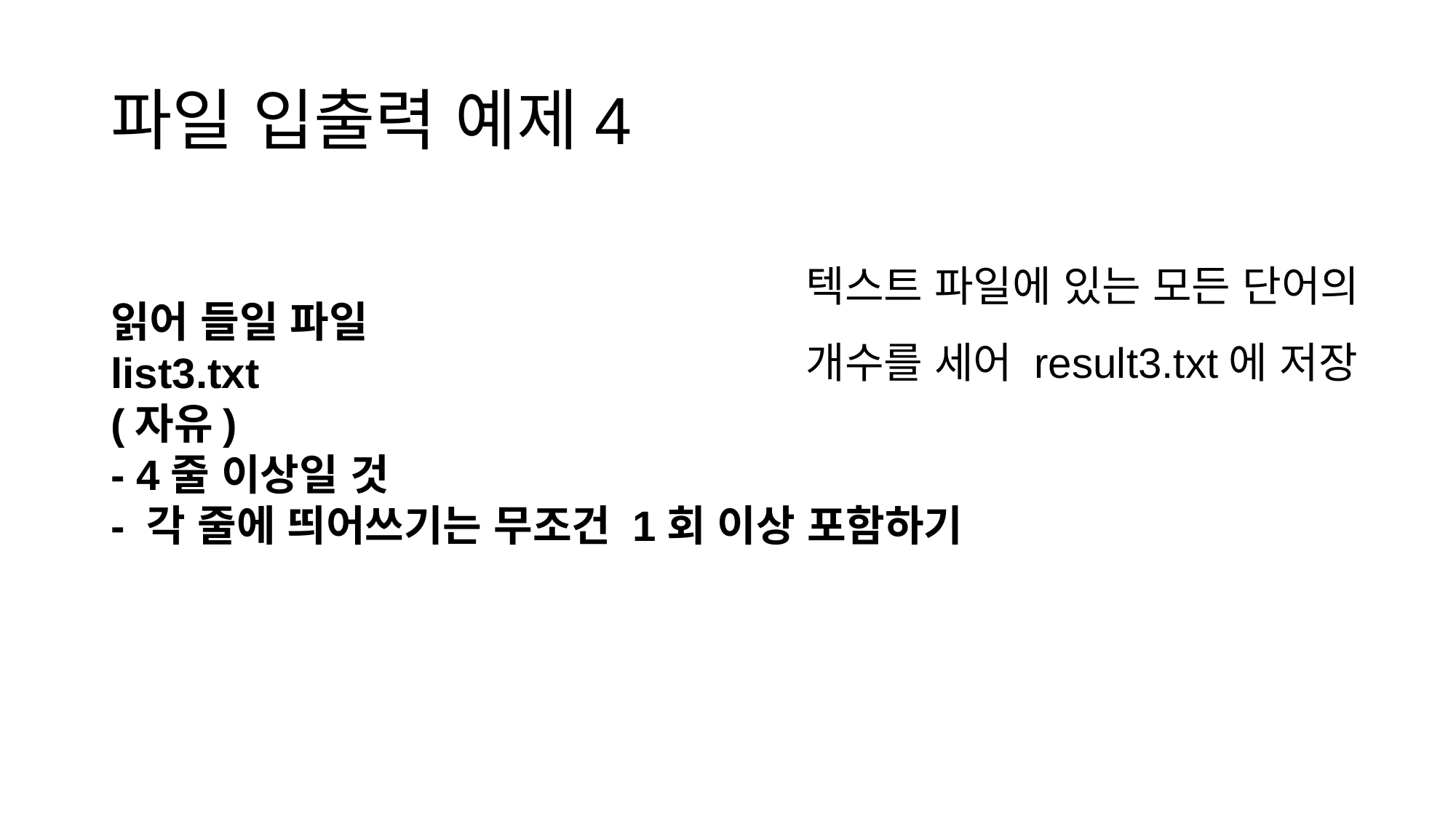

# 파일 입출력 예제4
텍스트 파일에 있는 모든 단어의 개수를 세어 result3.txt에 저장
읽어 들일 파일
list3.txt
(자유)
- 4줄 이상일 것
- 각 줄에 띄어쓰기는 무조건 1회 이상 포함하기